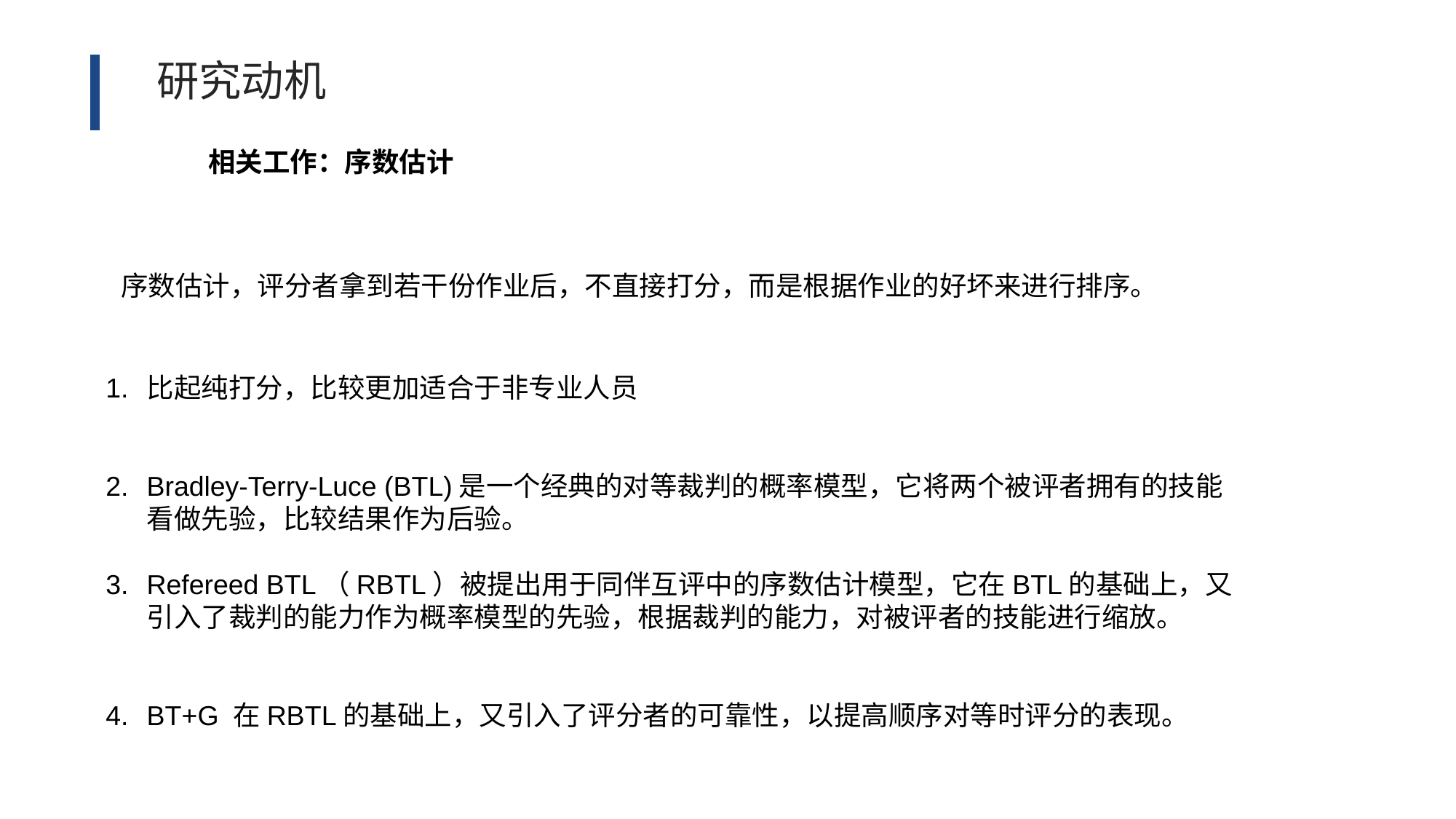

研究动机
相关工作：序数估计
序数估计，评分者拿到若干份作业后，不直接打分，而是根据作业的好坏来进行排序。
比起纯打分，比较更加适合于非专业人员

Bradley-Terry-Luce (BTL)是一个经典的对等裁判的概率模型，它将两个被评者拥有的技能看做先验，比较结果作为后验。

Refereed BTL（RBTL）被提出用于同伴互评中的序数估计模型，它在BTL的基础上，又引入了裁判的能力作为概率模型的先验，根据裁判的能力，对被评者的技能进行缩放。

BT+G 在RBTL的基础上，又引入了评分者的可靠性，以提高顺序对等时评分的表现。